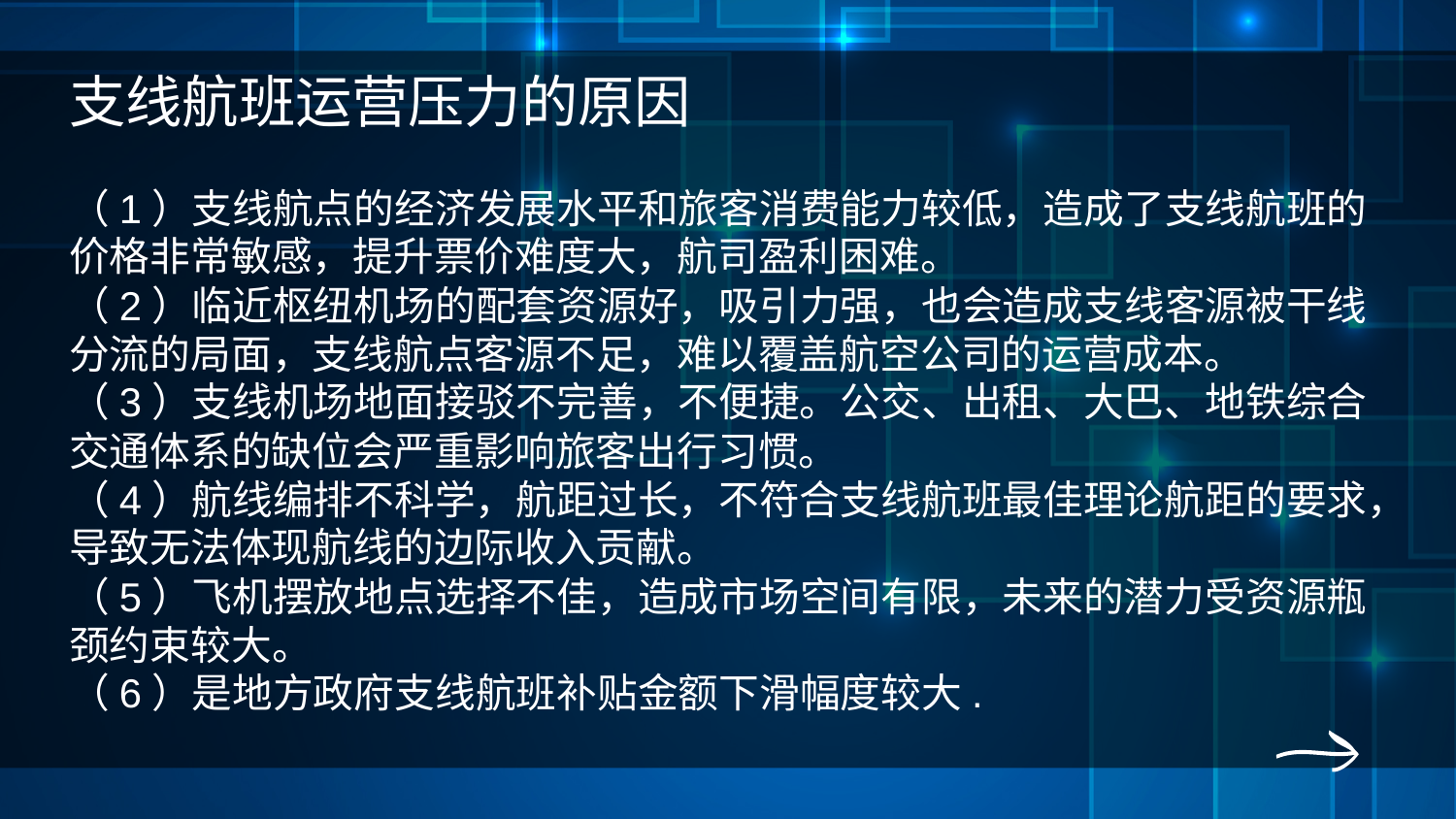

支线航班运营压力的原因

（1）支线航点的经济发展水平和旅客消费能力较低，造成了支线航班的价格非常敏感，提升票价难度大，航司盈利困难。
（2）临近枢纽机场的配套资源好，吸引力强，也会造成支线客源被干线分流的局面，支线航点客源不足，难以覆盖航空公司的运营成本。
（3）支线机场地面接驳不完善，不便捷。公交、出租、大巴、地铁综合交通体系的缺位会严重影响旅客出行习惯。
（4）航线编排不科学，航距过长，不符合支线航班最佳理论航距的要求，导致无法体现航线的边际收入贡献。
（5）飞机摆放地点选择不佳，造成市场空间有限，未来的潜力受资源瓶颈约束较大。
（6）是地方政府支线航班补贴金额下滑幅度较大.